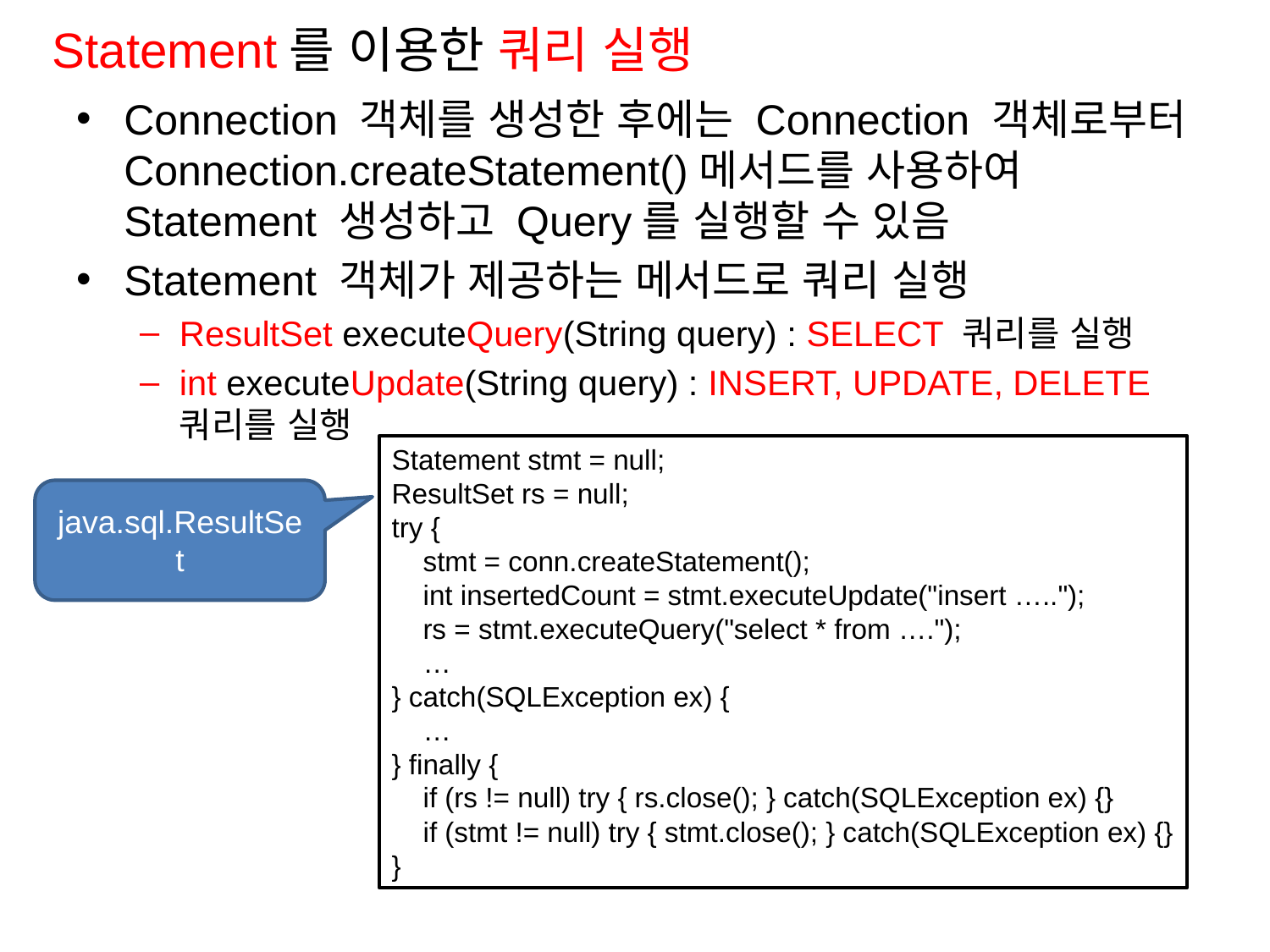

# Statement를 이용한 쿼리 실행
Connection 객체를 생성한 후에는 Connection 객체로부터 Connection.createStatement()메서드를 사용하여  Statement 생성하고 Query를 실행할 수 있음
Statement 객체가 제공하는 메서드로 쿼리 실행
ResultSet executeQuery(String query) : SELECT 쿼리를 실행
int executeUpdate(String query) : INSERT, UPDATE, DELETE 쿼리를 실행
Statement stmt = null;
ResultSet rs = null;
try {
    stmt = conn.createStatement();
    int insertedCount = stmt.executeUpdate("insert …..");
    rs = stmt.executeQuery("select * from ….");
    …
} catch(SQLException ex) {
    …
} finally {
    if (rs != null) try { rs.close(); } catch(SQLException ex) {}
    if (stmt != null) try { stmt.close(); } catch(SQLException ex) {}
}
java.sql.ResultSet